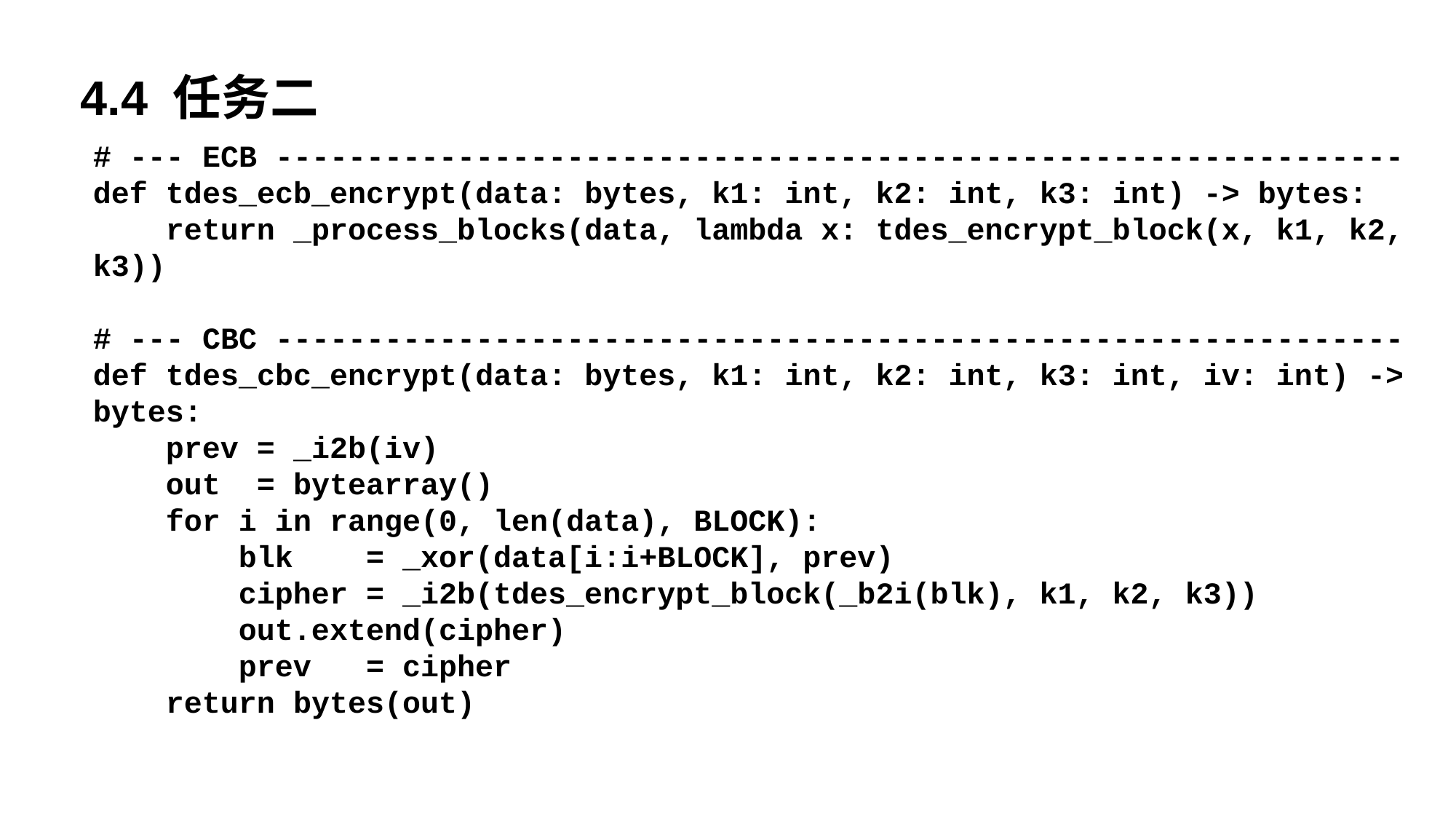

4.4 任务二
# --- ECB --------------------------------------------------------------
def tdes_ecb_encrypt(data: bytes, k1: int, k2: int, k3: int) -> bytes:
    return _process_blocks(data, lambda x: tdes_encrypt_block(x, k1, k2, k3))

# --- CBC --------------------------------------------------------------
def tdes_cbc_encrypt(data: bytes, k1: int, k2: int, k3: int, iv: int) -> bytes:
    prev = _i2b(iv)
    out  = bytearray()
    for i in range(0, len(data), BLOCK):
        blk    = _xor(data[i:i+BLOCK], prev)
        cipher = _i2b(tdes_encrypt_block(_b2i(blk), k1, k2, k3))
        out.extend(cipher)
        prev   = cipher
    return bytes(out)